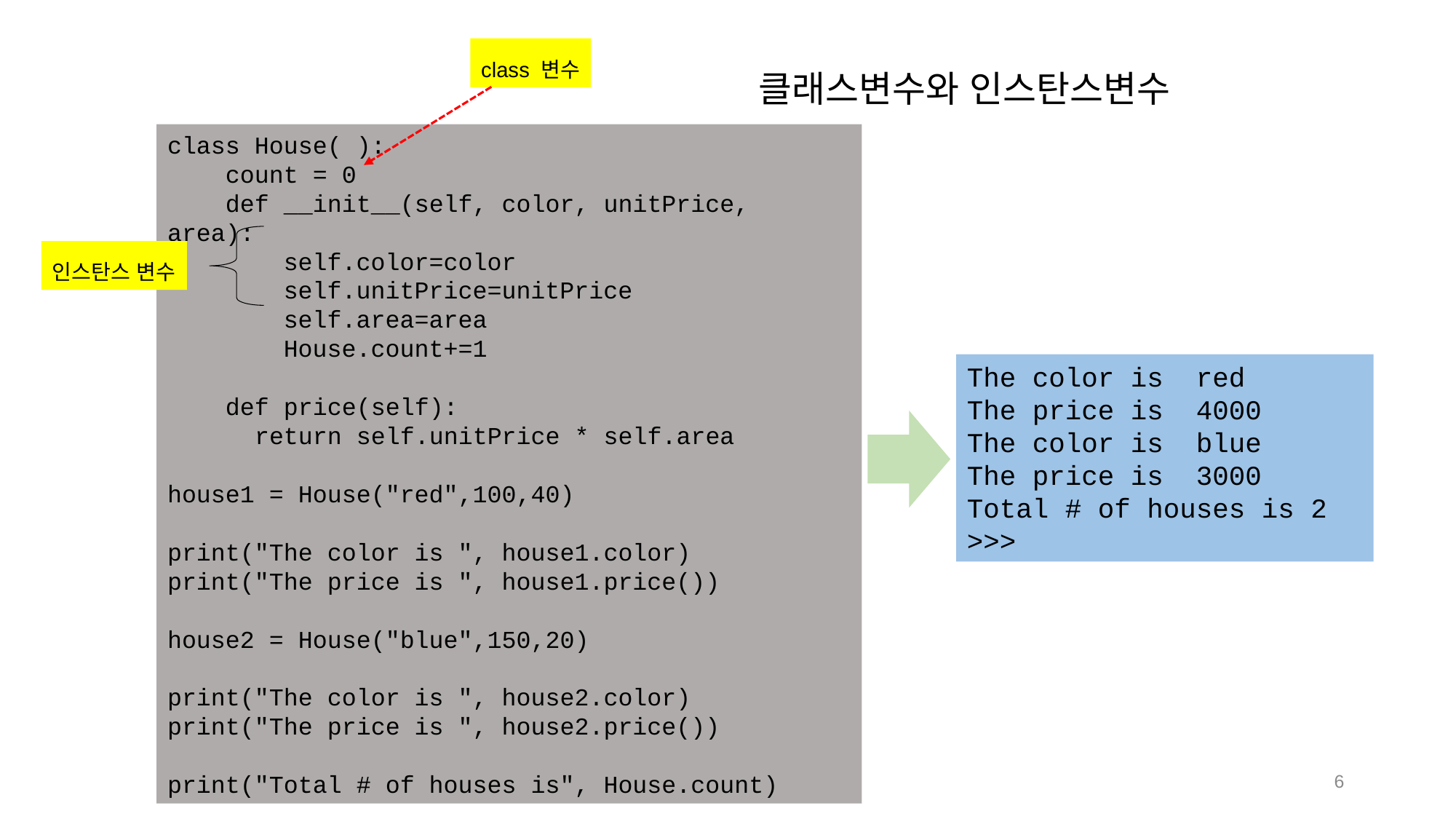

class 변수
클래스변수와 인스탄스변수
class House( ):
    count = 0
    def __init__(self, color, unitPrice, area):
        self.color=color
        self.unitPrice=unitPrice
        self.area=area
        House.count+=1

    def price(self):
      return self.unitPrice * self.area

house1 = House("red",100,40)

print("The color is ", house1.color)
print("The price is ", house1.price())

house2 = House("blue",150,20)

print("The color is ", house2.color)
print("The price is ", house2.price())

print("Total # of houses is", House.count)

인스탄스 변수
The color is  red
The price is  4000
The color is  blue
The price is  3000
Total # of houses is 2
>>>

6